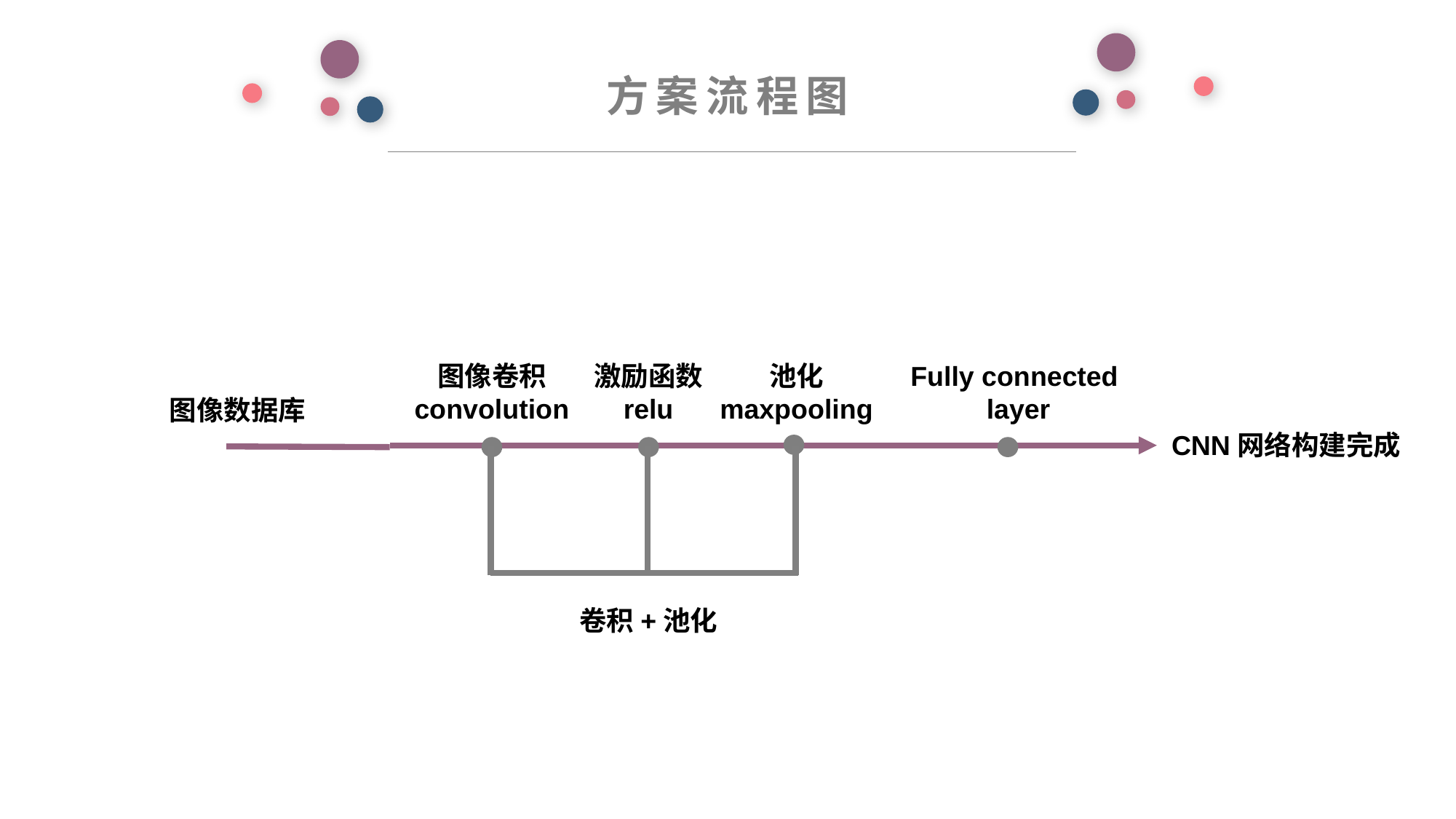

方案流程图

e7d195523061f1c0deeec63e560781cfd59afb0ea006f2a87ABB68BF51EA6619813959095094C18C62A12F549504892A4AAA8C1554C6663626E05CA27F281A14E6983772AFC3FB97135759321DEA3D70CCCB10945EC5A0322096E752803368C2184698845E3CCD6DB7F651295A8E4F3FDC19EA64A2B4A4AC1434B55AAE41CF0BF61B375C23F3039959E085EE760725AA
Fully connected
layer
图像卷积
convolution
激励函数
relu
池化
maxpooling
图像数据库
CNN网络构建完成

卷积+池化